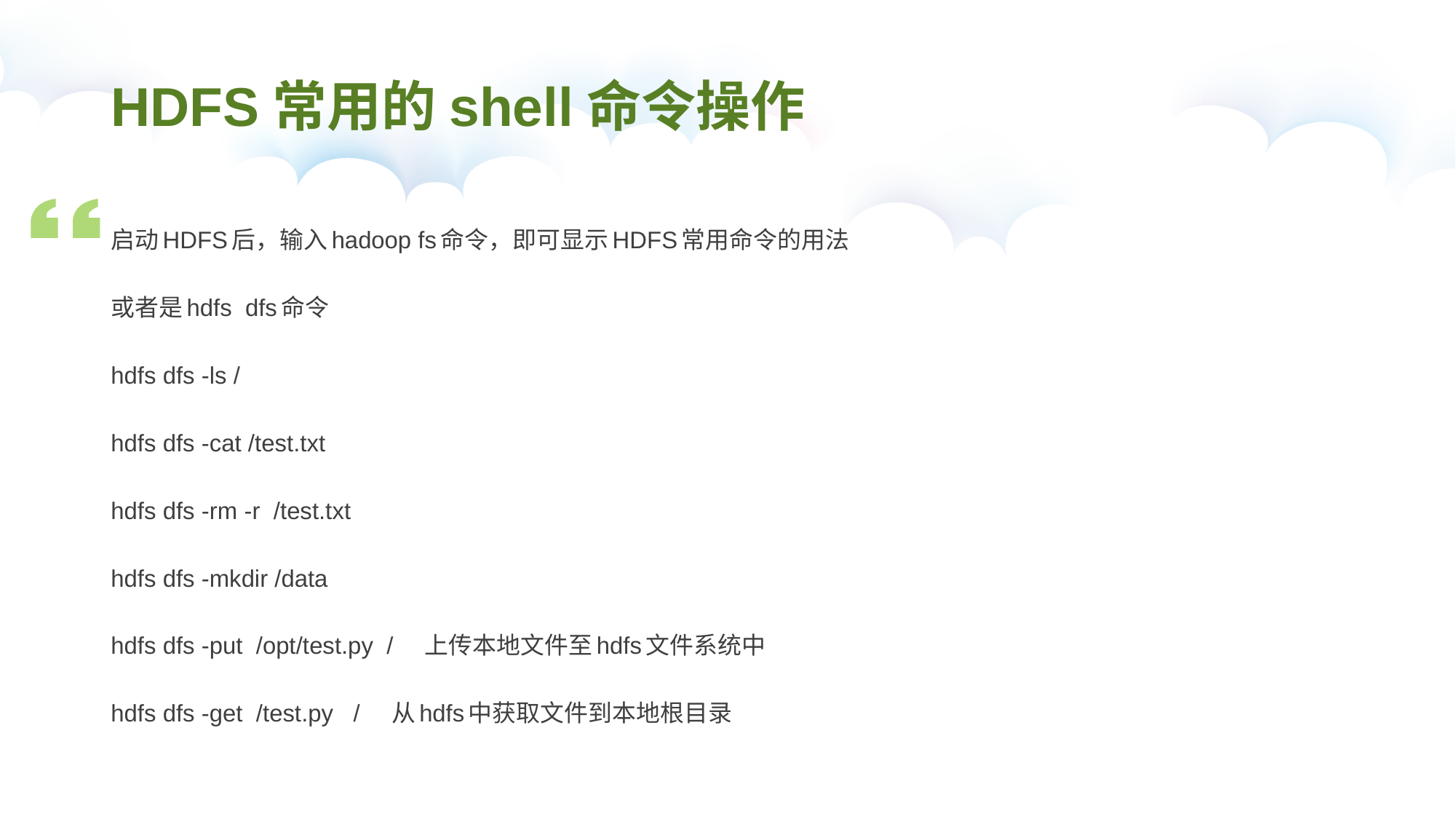

HDFS常用的shell命令操作
启动HDFS后，输入hadoop fs命令，即可显示HDFS常用命令的用法
或者是hdfs  dfs命令
hdfs dfs -ls /
hdfs dfs -cat /test.txt
hdfs dfs -rm -r  /test.txt
hdfs dfs -mkdir /data
hdfs dfs -put  /opt/test.py  /    上传本地文件至hdfs文件系统中
hdfs dfs -get  /test.py   /    从hdfs中获取文件到本地根目录